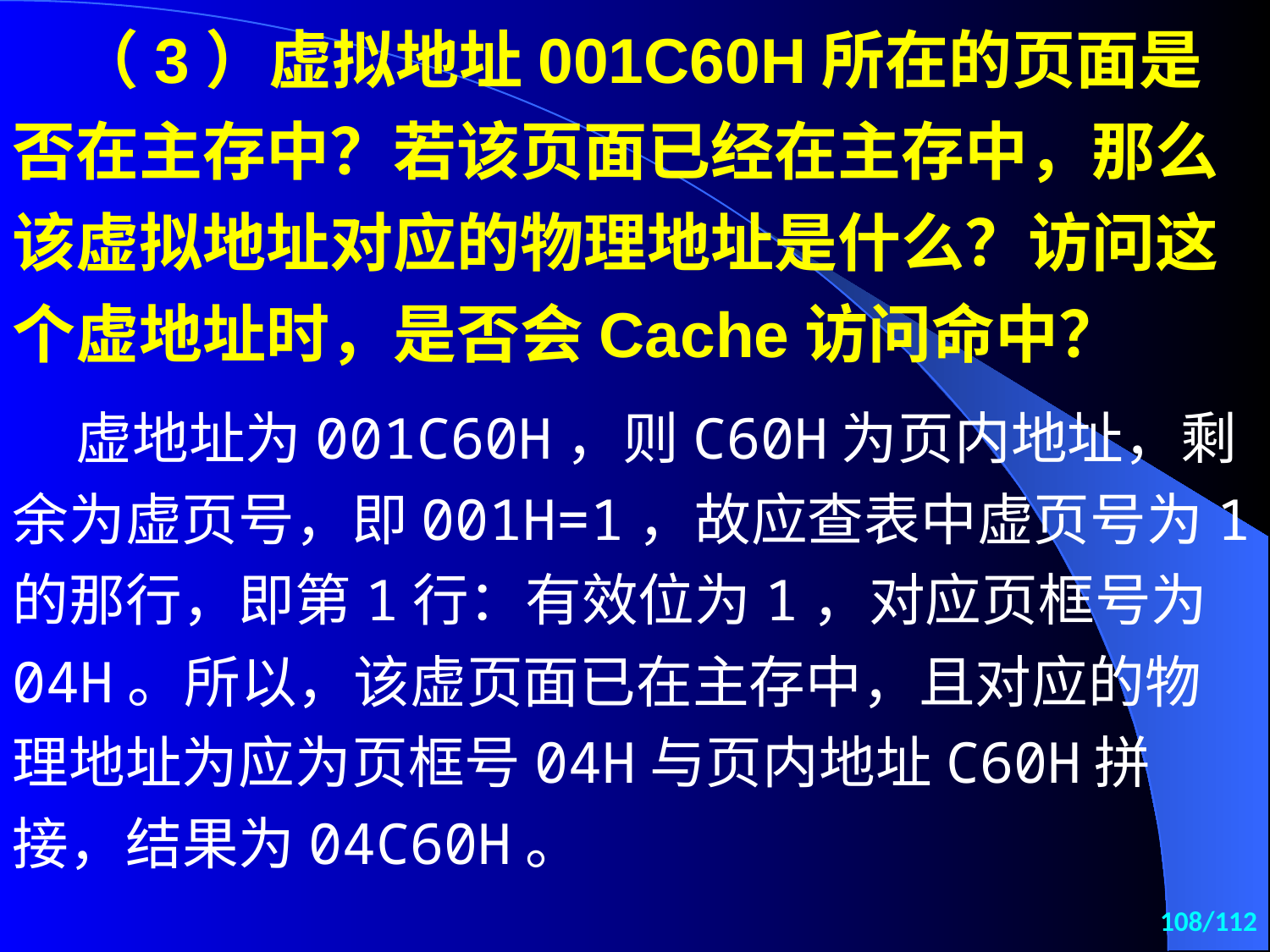

（3）虚拟地址001C60H所在的页面是否在主存中？若该页面已经在主存中，那么该虚拟地址对应的物理地址是什么？访问这个虚地址时，是否会Cache访问命中？
虚地址为001C60H，则C60H为页内地址，剩余为虚页号，即001H=1，故应查表中虚页号为1的那行，即第1行：有效位为1，对应页框号为04H。所以，该虚页面已在主存中，且对应的物理地址为应为页框号04H与页内地址C60H拼接，结果为04C60H。
108/112